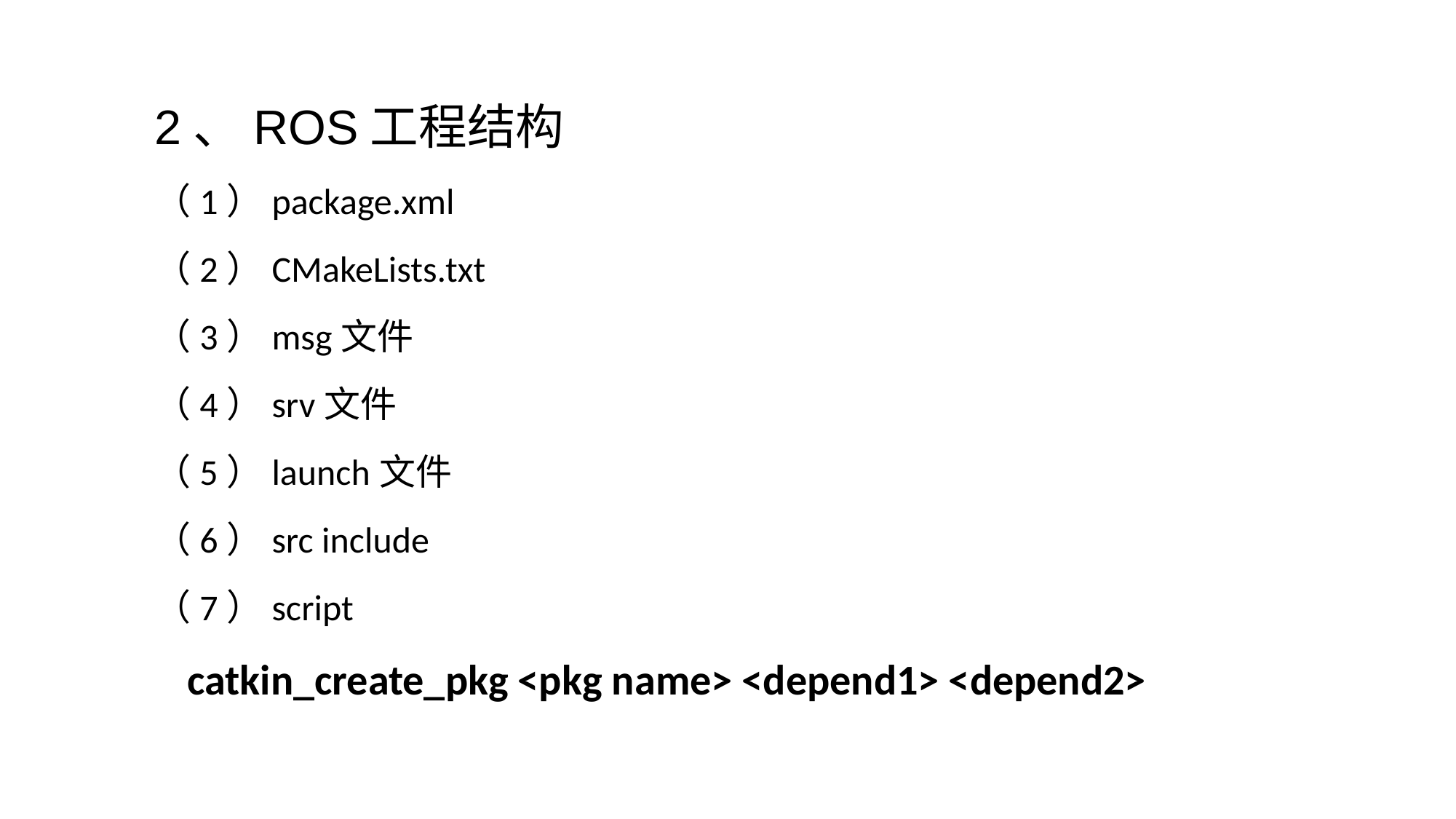

2、ROS工程结构
（1）package.xml
（2）CMakeLists.txt
（3）msg文件
（4）srv文件
（5）launch文件
（6）src include
（7）script
    catkin_create_pkg <pkg name> <depend1> <depend2>